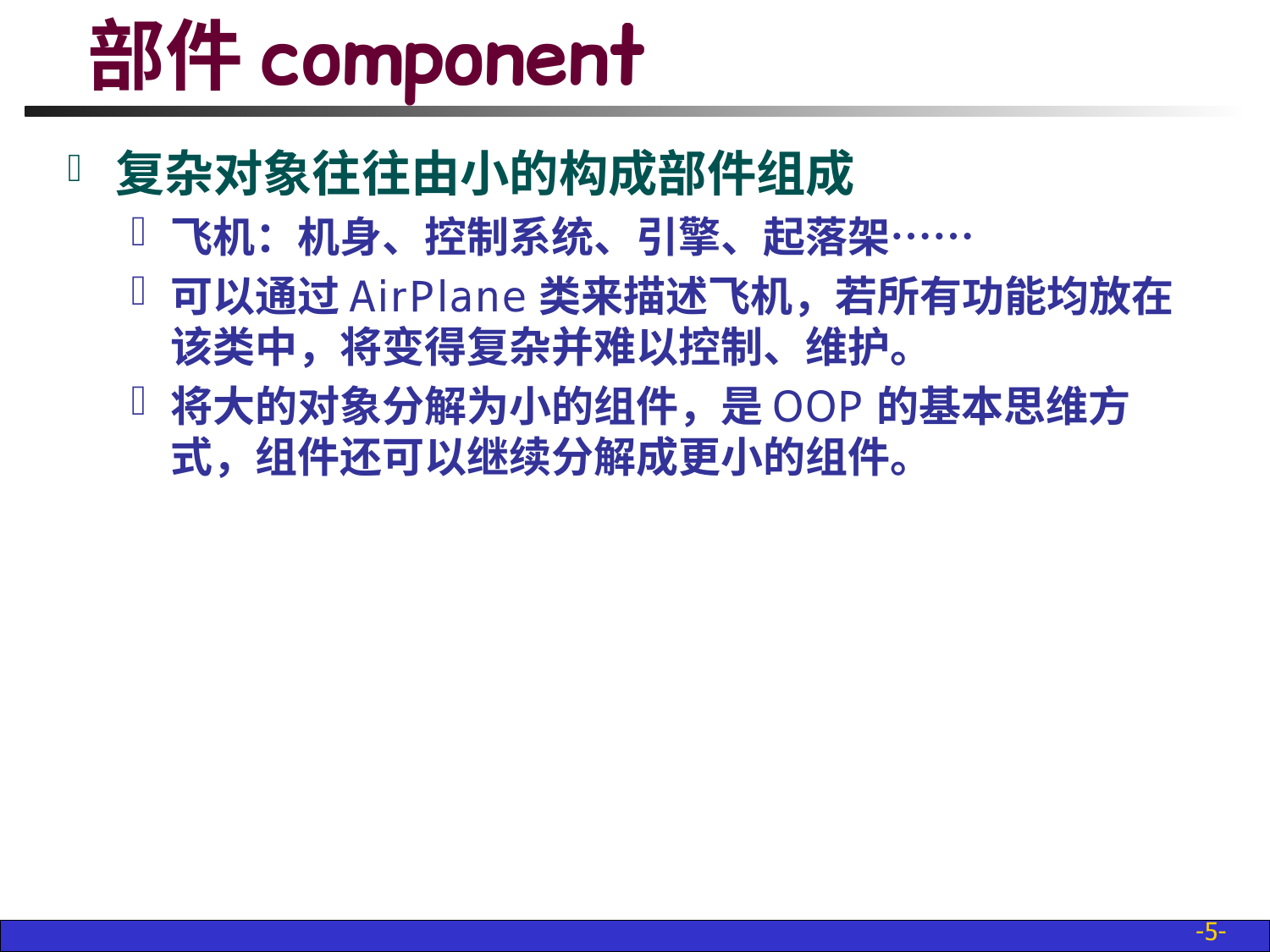

# 部件component
复杂对象往往由小的构成部件组成
飞机：机身、控制系统、引擎、起落架……
可以通过AirPlane类来描述飞机，若所有功能均放在该类中，将变得复杂并难以控制、维护。
将大的对象分解为小的组件，是OOP的基本思维方式，组件还可以继续分解成更小的组件。
-5-